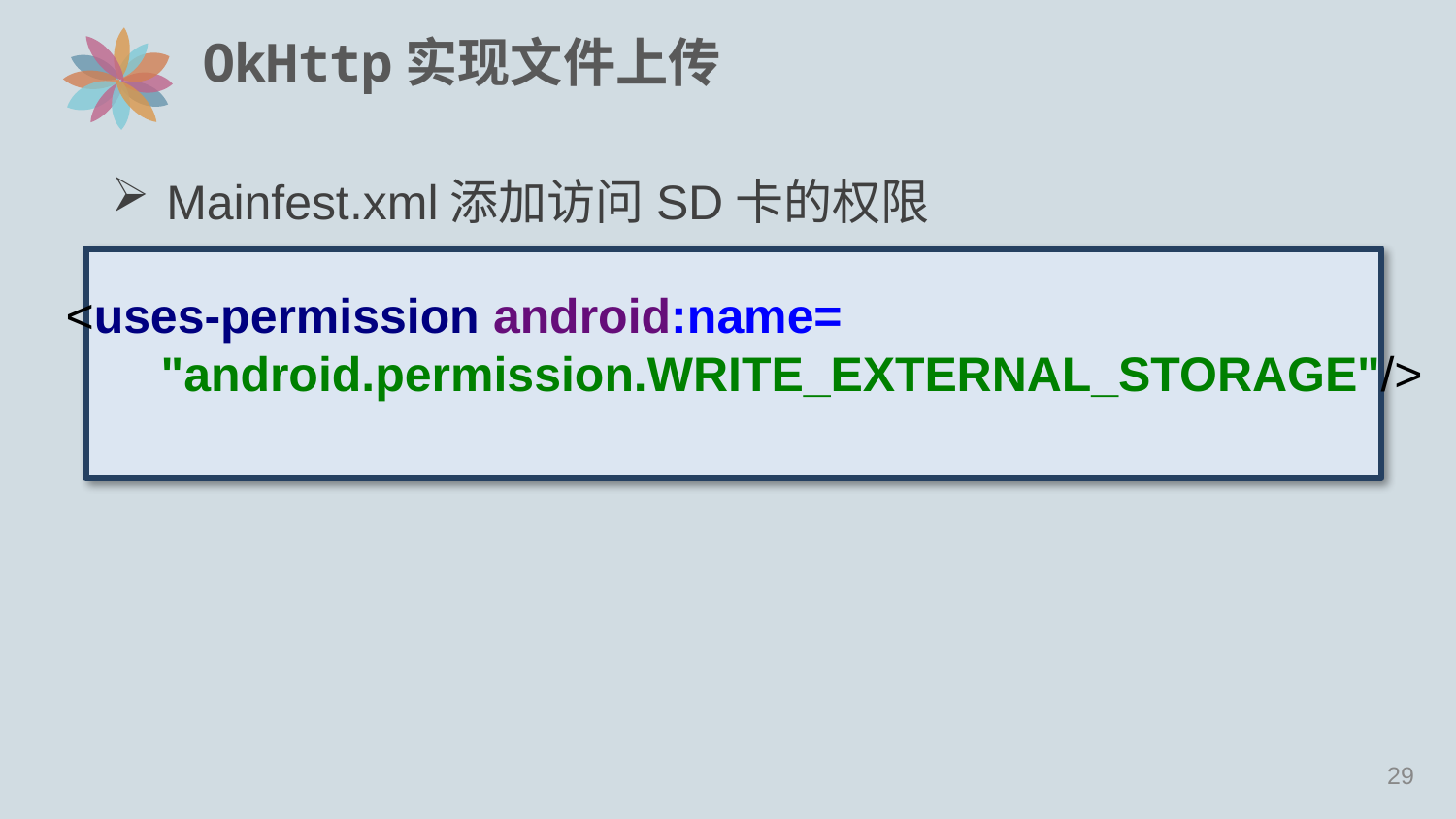

# OkHttp实现文件上传
Mainfest.xml添加访问SD卡的权限

<uses-permission android:name=
       "android.permission.WRITE_EXTERNAL_STORAGE"/>

29